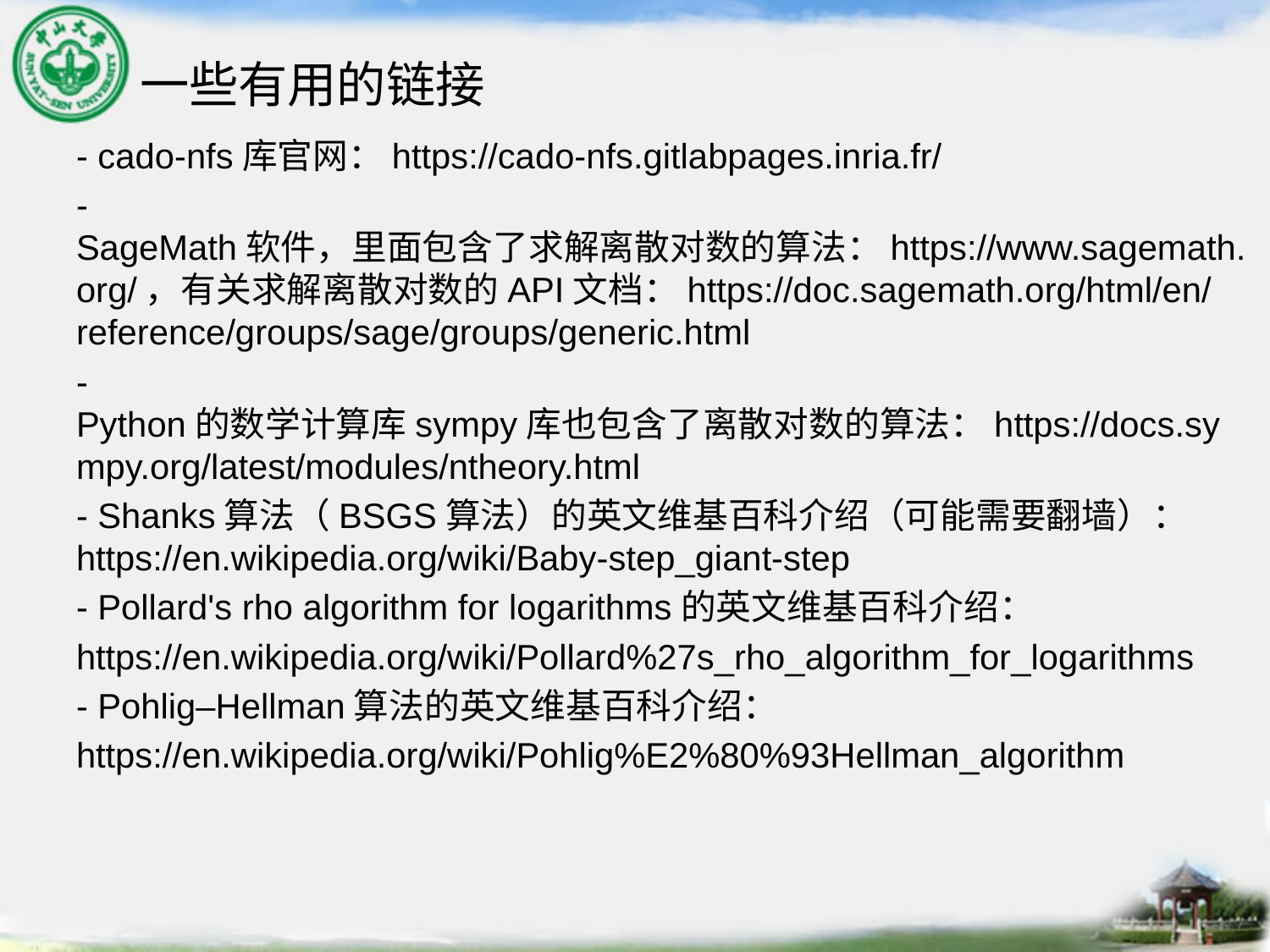

# 一些有用的链接
- cado-nfs库官网：https://cado-nfs.gitlabpages.inria.fr/
- SageMath软件，里面包含了求解离散对数的算法：https://www.sagemath.org/，有关求解离散对数的API文档：https://doc.sagemath.org/html/en/reference/groups/sage/groups/generic.html
- Python的数学计算库sympy库也包含了离散对数的算法：https://docs.sympy.org/latest/modules/ntheory.html
- Shanks算法（BSGS算法）的英文维基百科介绍（可能需要翻墙）：https://en.wikipedia.org/wiki/Baby-step_giant-step
- Pollard's rho algorithm for logarithms的英文维基百科介绍：
https://en.wikipedia.org/wiki/Pollard%27s_rho_algorithm_for_logarithms
- Pohlig–Hellman算法的英文维基百科介绍：
https://en.wikipedia.org/wiki/Pohlig%E2%80%93Hellman_algorithm